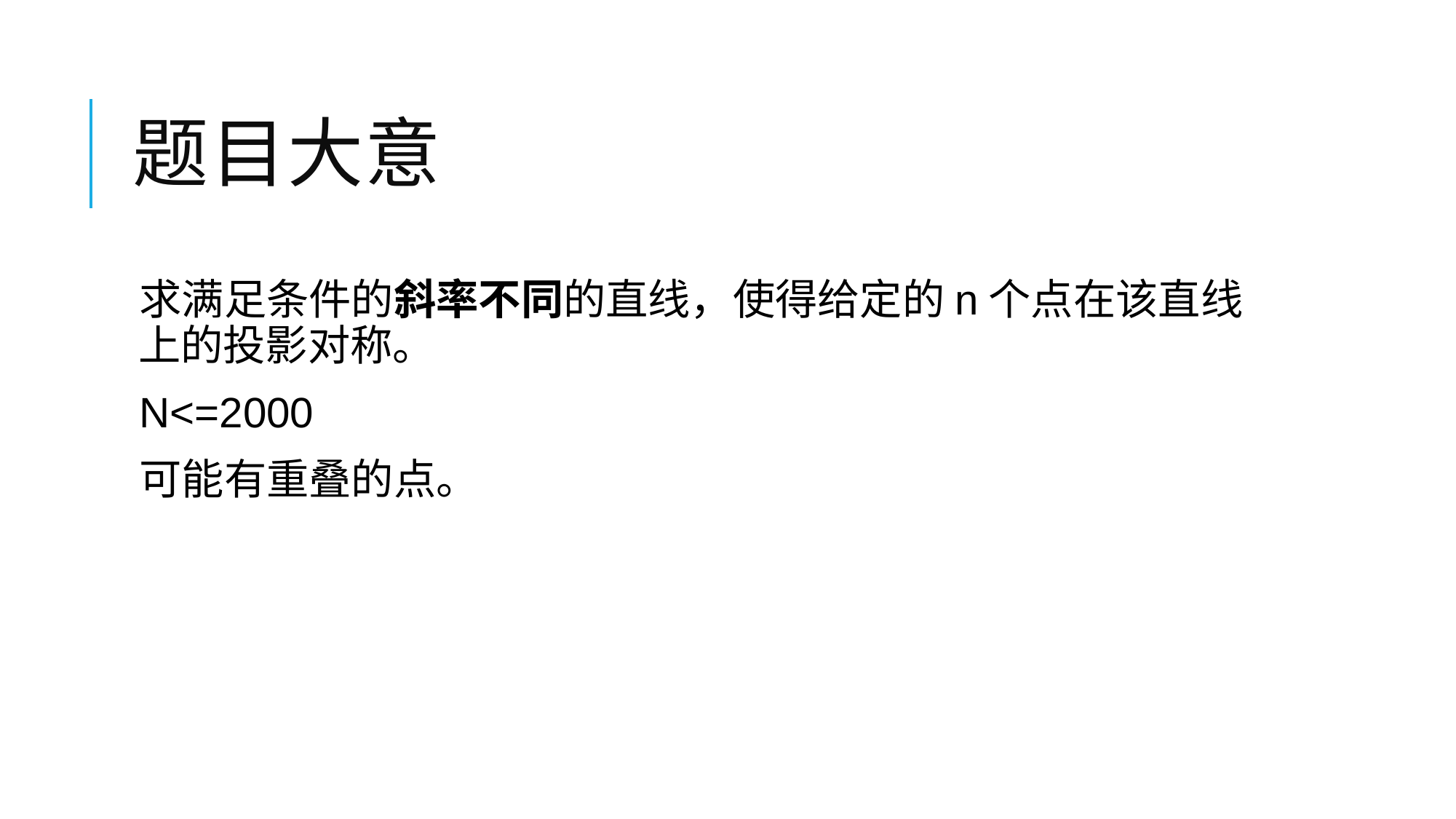

# 题目大意
求满足条件的斜率不同的直线，使得给定的n个点在该直线上的投影对称。
N<=2000
可能有重叠的点。